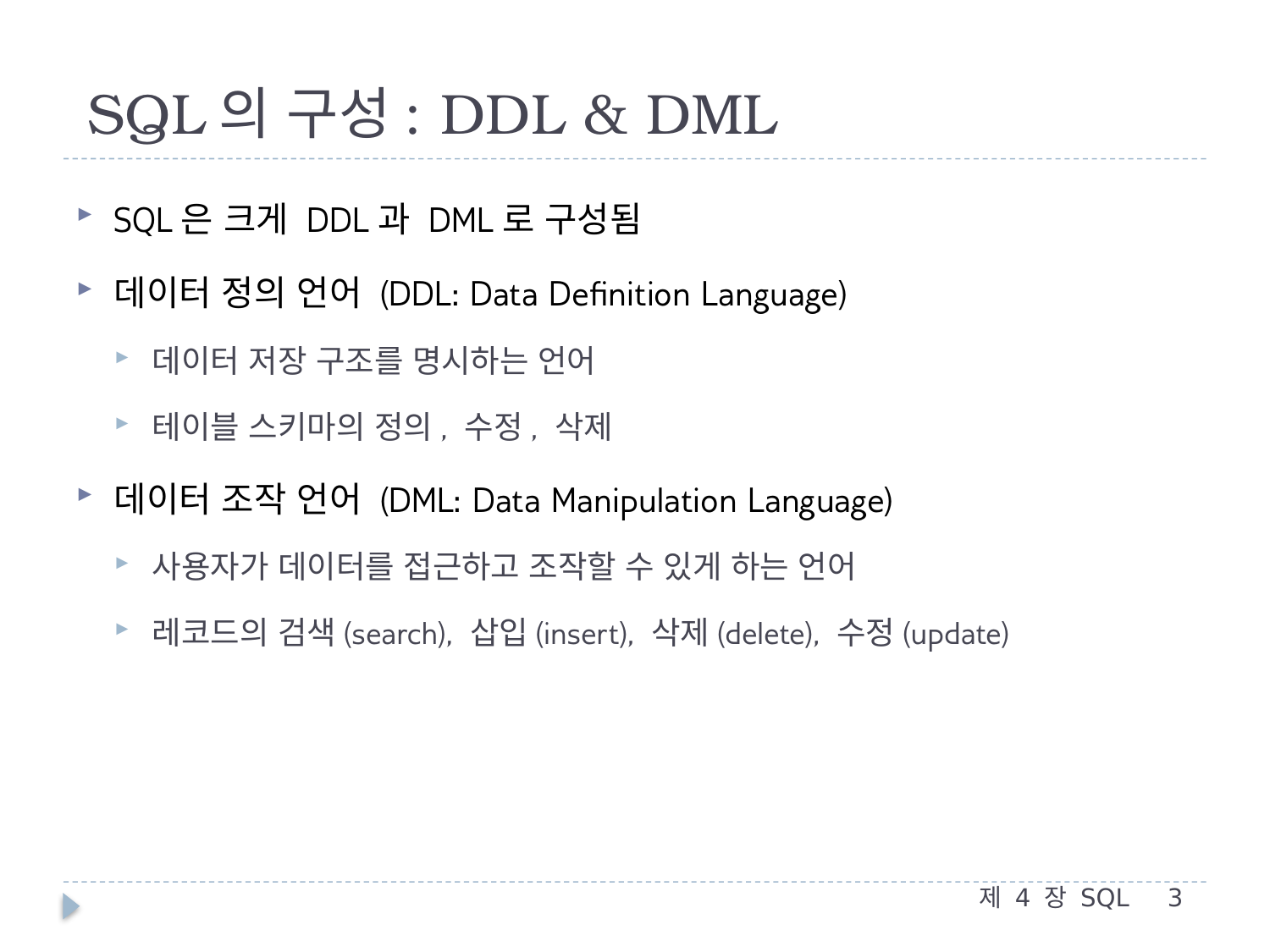

# SQL의 구성: DDL & DML
SQL은 크게 DDL과 DML로 구성됨
데이터 정의 언어 (DDL: Data Definition Language)
데이터 저장 구조를 명시하는 언어
테이블 스키마의 정의, 수정, 삭제
데이터 조작 언어 (DML: Data Manipulation Language)
사용자가 데이터를 접근하고 조작할 수 있게 하는 언어
레코드의 검색(search), 삽입(insert), 삭제(delete), 수정(update)
제 4 장 SQL
3